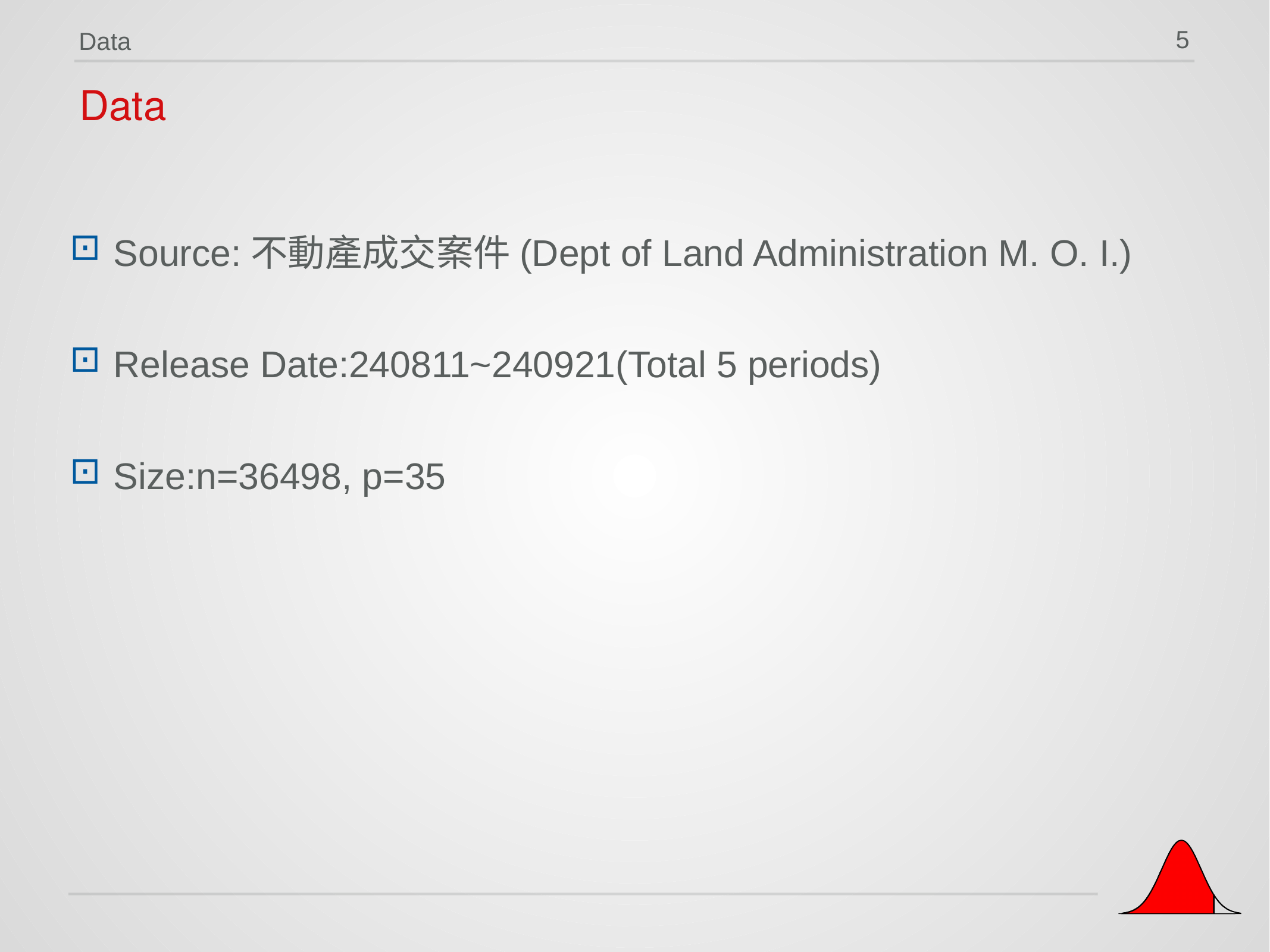

Data
5
Data
Source:不動產成交案件(Dept of Land Administration M. O. I.)

Release Date:240811~240921(Total 5 periods)

Size:n=36498, p=35